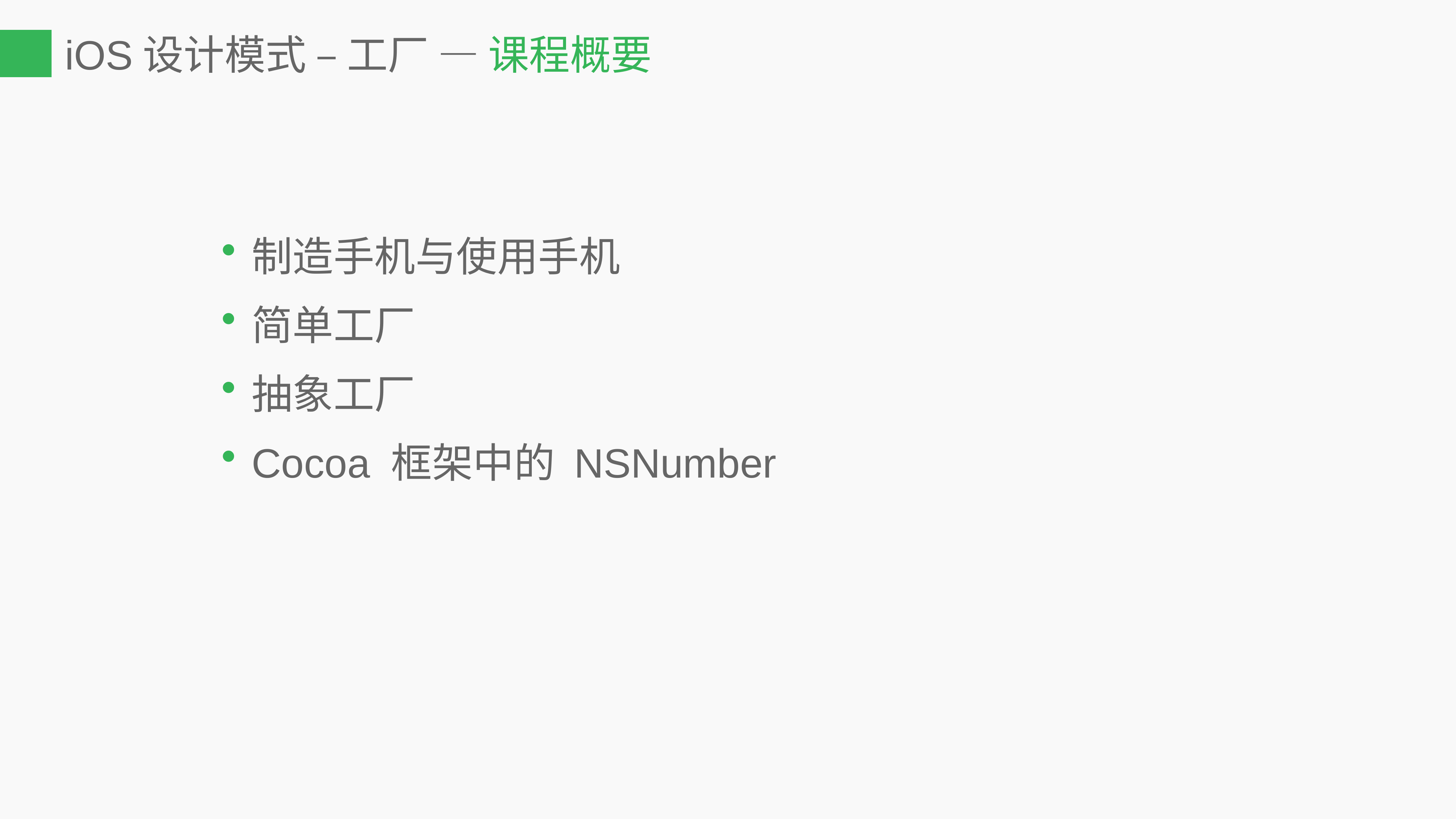

iOS设计模式 – 工厂 — 课程概要

制造手机与使用手机
简单工厂
抽象工厂
Cocoa 框架中的 NSNumber